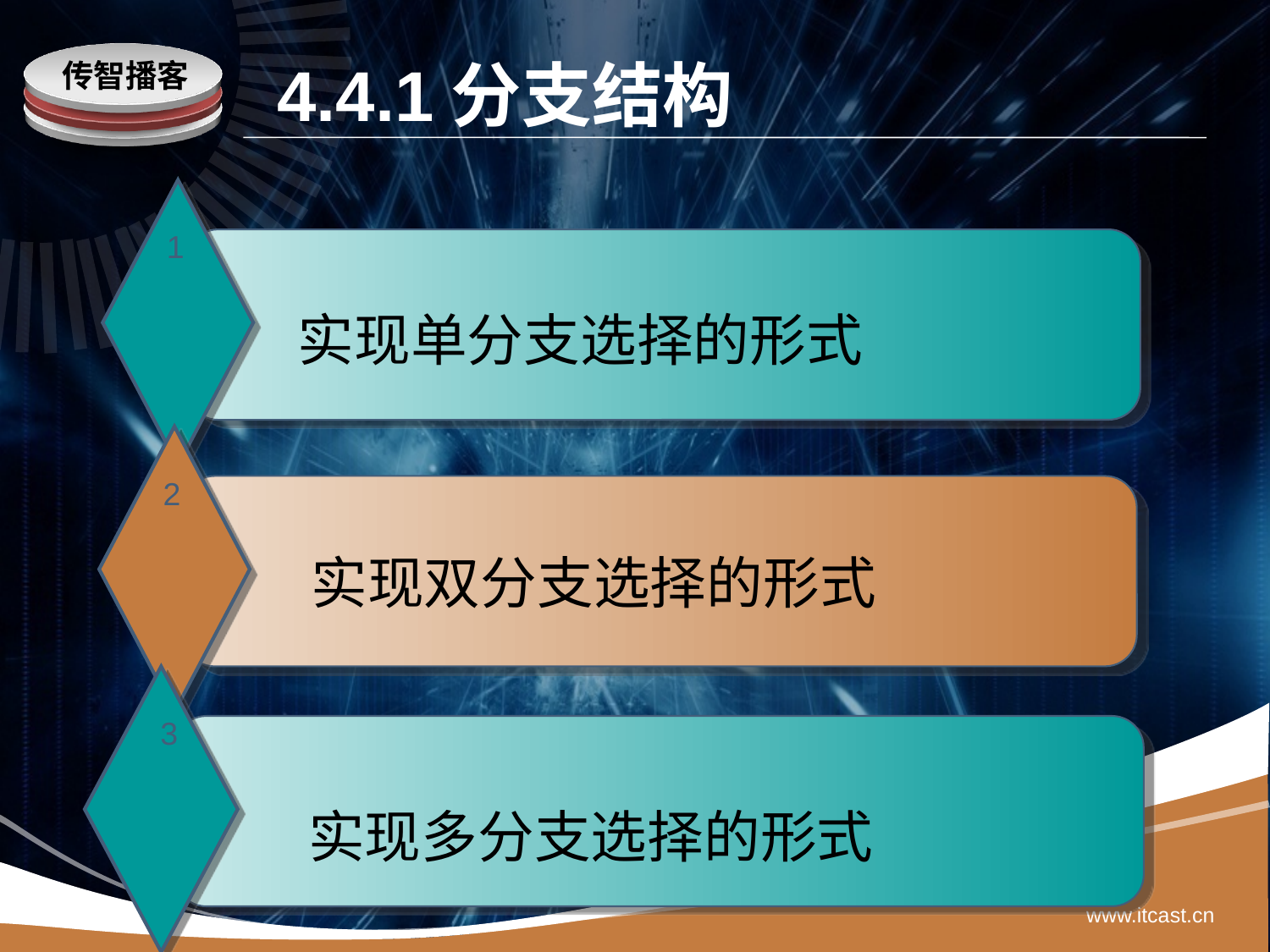

# 4.4.1分支结构

1

实现单分支选择的形式

2
实现双分支选择的形式

3

实现多分支选择的形式
www.itcast.cn